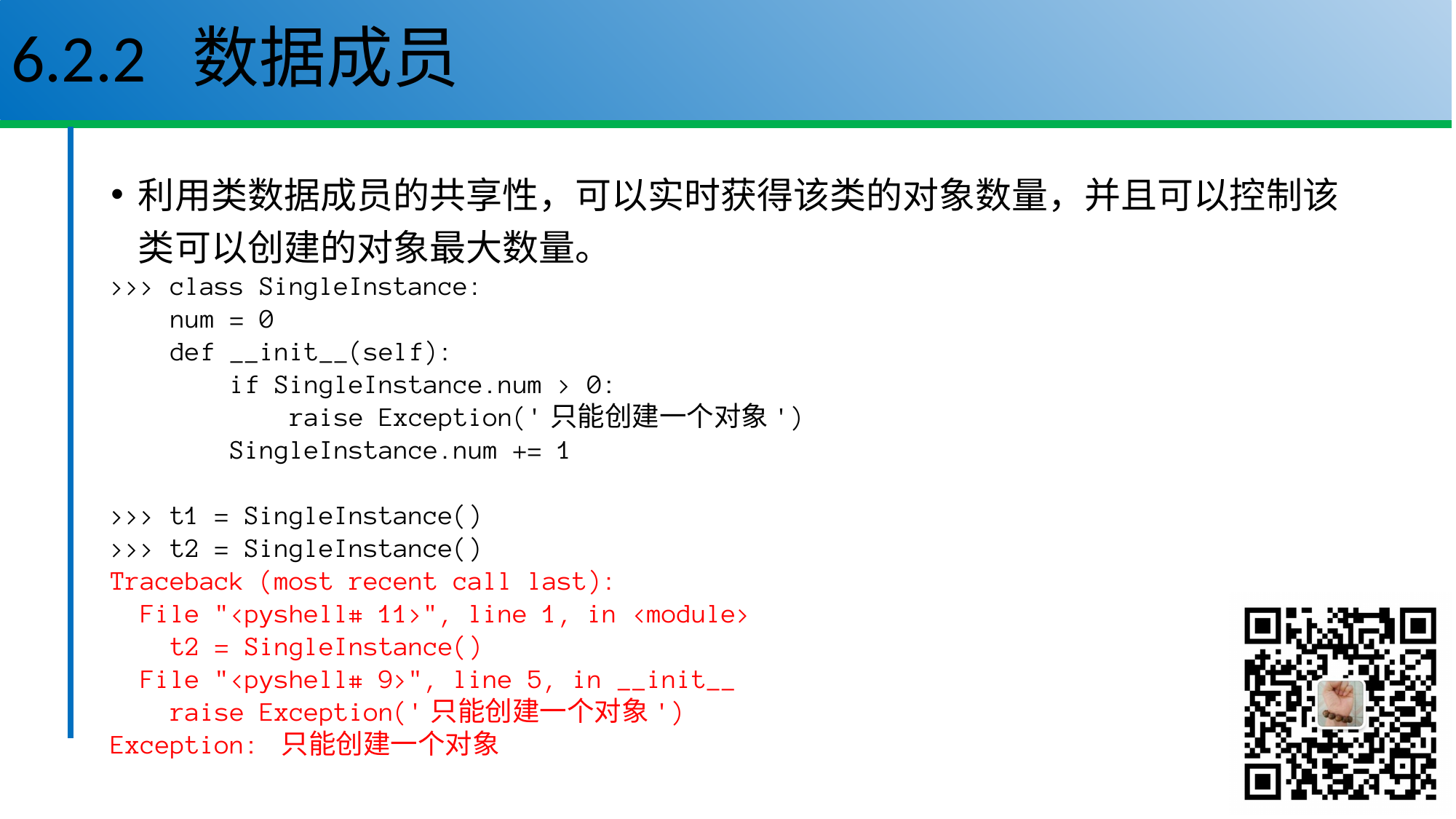

# 6.2.2  数据成员
利用类数据成员的共享性，可以实时获得该类的对象数量，并且可以控制该类可以创建的对象最大数量。
>>> class SingleInstance:
    num = 0
    def __init__(self):
        if SingleInstance.num > 0:
            raise Exception('只能创建一个对象')
        SingleInstance.num += 1

>>> t1 = SingleInstance()
>>> t2 = SingleInstance()
Traceback (most recent call last):
  File "<pyshell# 11>", line 1, in <module>
    t2 = SingleInstance()
  File "<pyshell# 9>", line 5, in __init__
    raise Exception('只能创建一个对象')
Exception: 只能创建一个对象
11